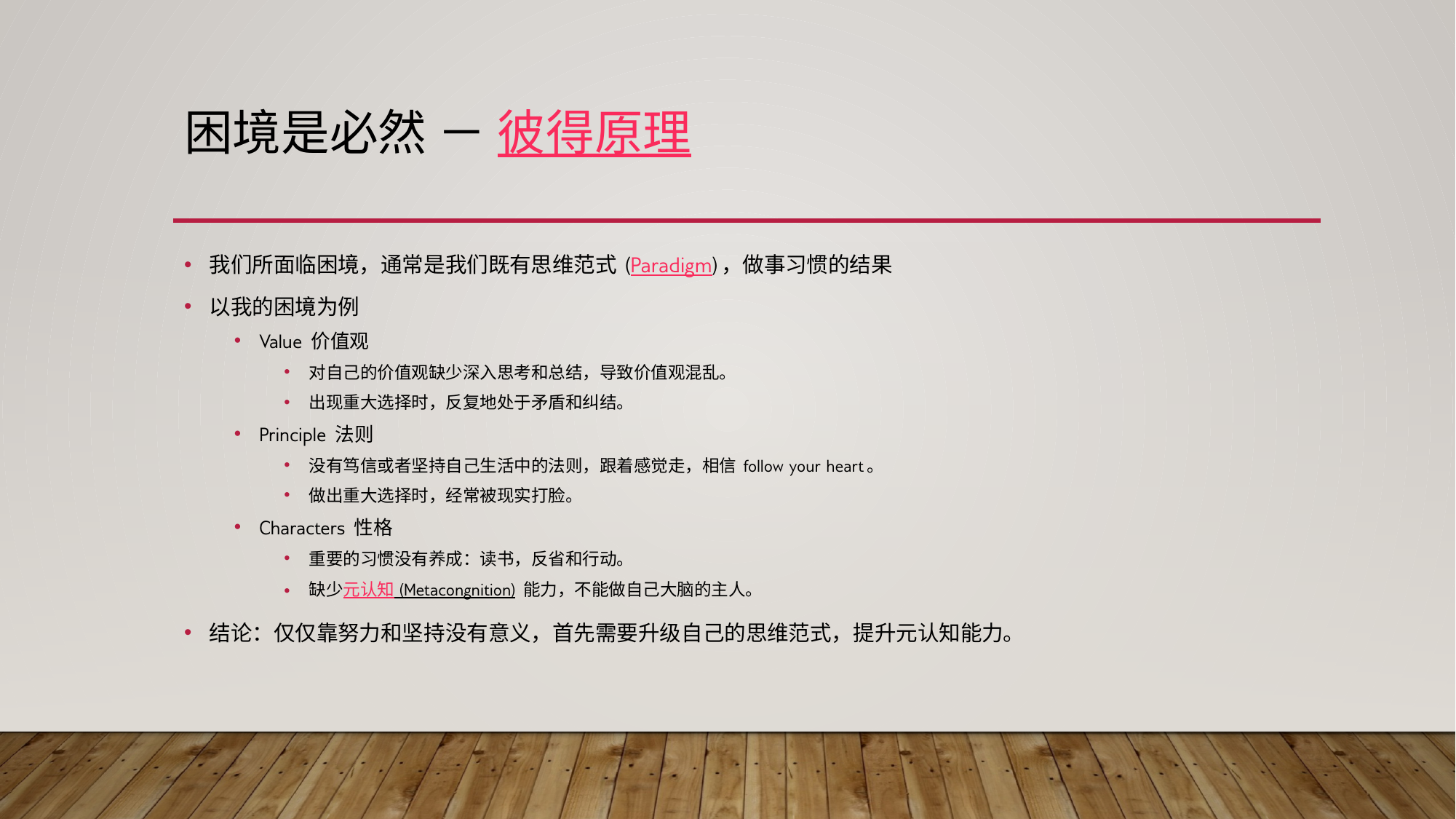

# 困境是必然 － 彼得原理
我们所面临困境，通常是我们既有思维范式 (Paradigm)，做事习惯的结果
以我的困境为例
Value 价值观
对自己的价值观缺少深入思考和总结，导致价值观混乱。
出现重大选择时，反复地处于矛盾和纠结。
Principle 法则
没有笃信或者坚持自己生活中的法则，跟着感觉走，相信 follow your heart。
做出重大选择时，经常被现实打脸。
Characters 性格
重要的习惯没有养成：读书，反省和行动。
缺少元认知 (Metacongnition) 能力，不能做自己大脑的主人。
结论：仅仅靠努力和坚持没有意义，首先需要升级自己的思维范式，提升元认知能力。